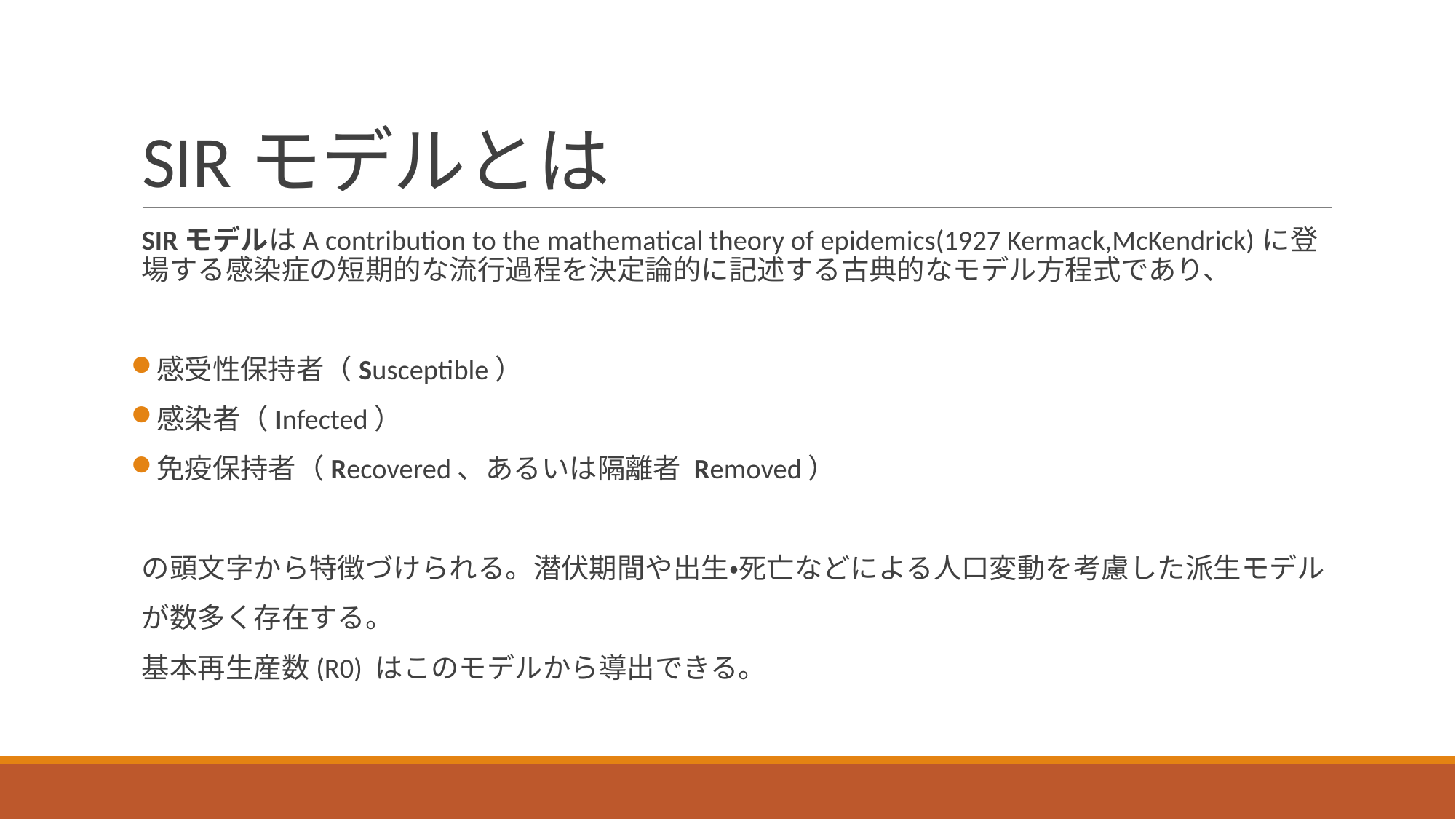

# SIRモデルとは
SIRモデルはA contribution to the mathematical theory of epidemics(1927 Kermack,McKendrick)に登場する感染症の短期的な流行過程を決定論的に記述する古典的なモデル方程式であり、

感受性保持者（Susceptible）
感染者（Infected）
免疫保持者（Recovered、あるいは隔離者 Removed）

の頭文字から特徴づけられる。潜伏期間や出生・死亡などによる人口変動を考慮した派生モデル
が数多く存在する。
基本再生産数(R0) はこのモデルから導出できる。